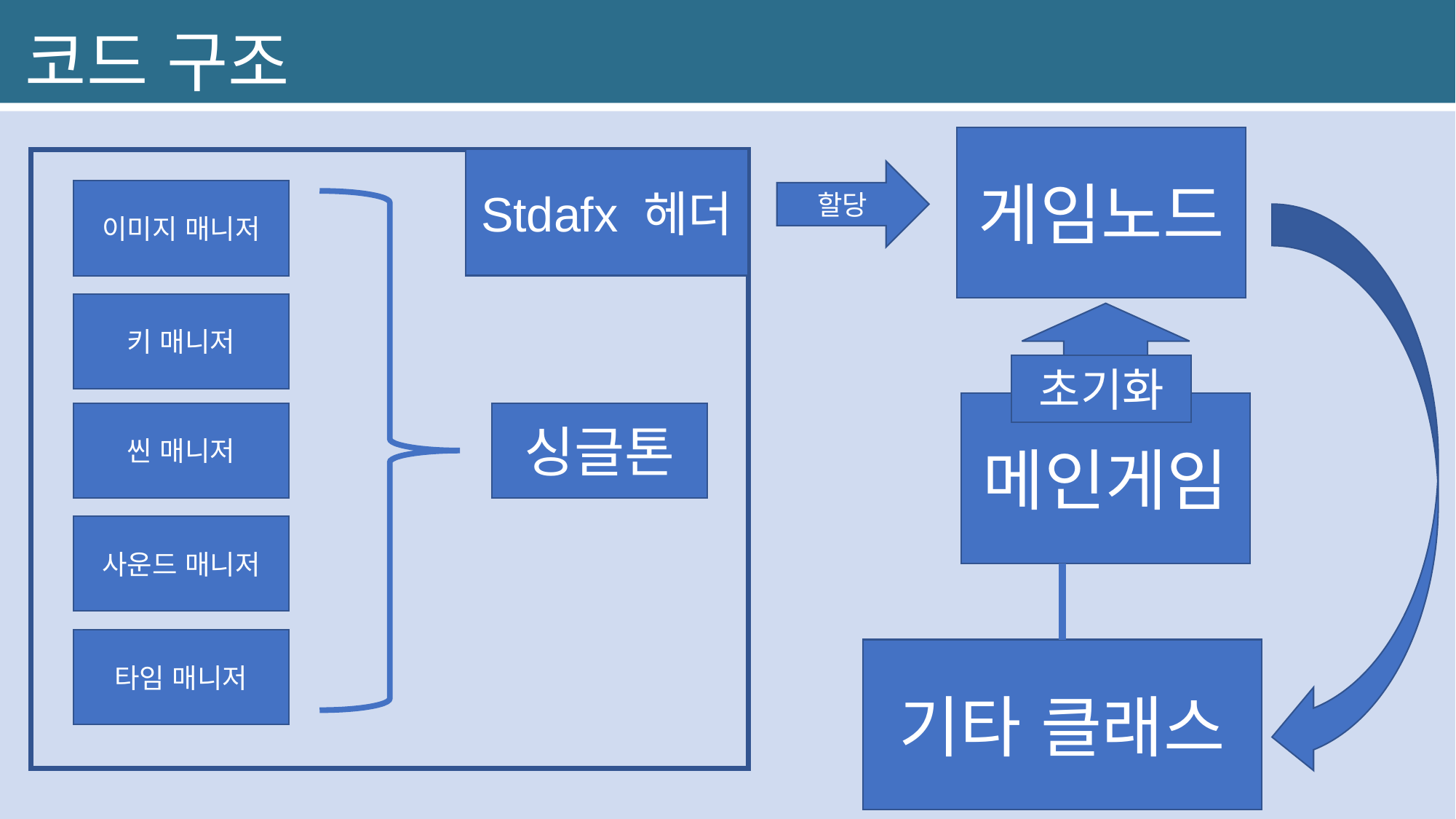

# 코드 구조
게임노드

Stdafx 헤더
할당
이미지 매니저

키 매니저

초기화
메인게임
씬 매니저
싱글톤
사운드 매니저
타임 매니저
기타 클래스